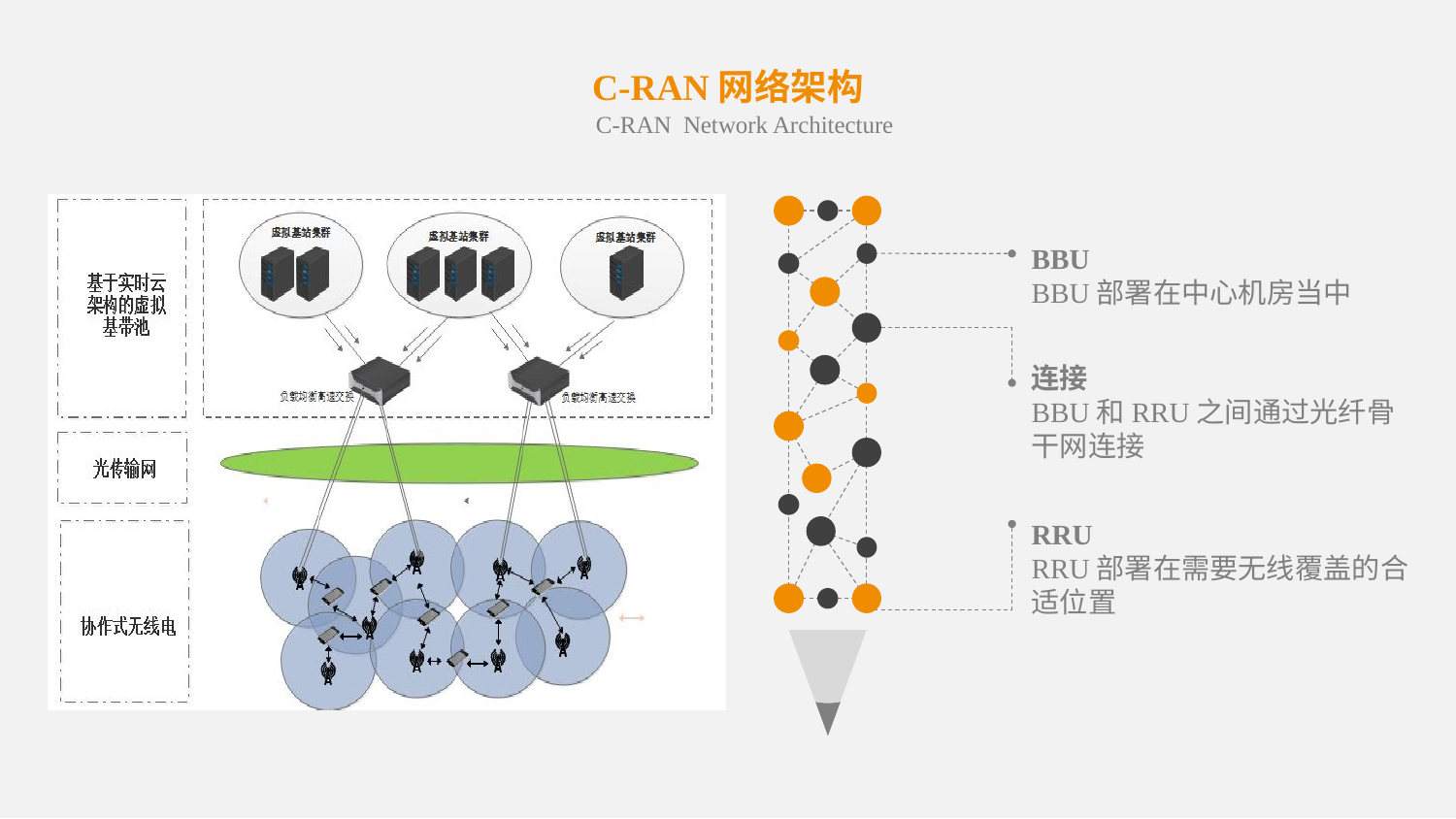

C-RAN网络架构
C-RAN  Network Architecture

BBU
BBU部署在中心机房当中

连接
BBU和RRU之间通过光纤骨干网连接
RRU
RRU部署在需要无线覆盖的合适位置